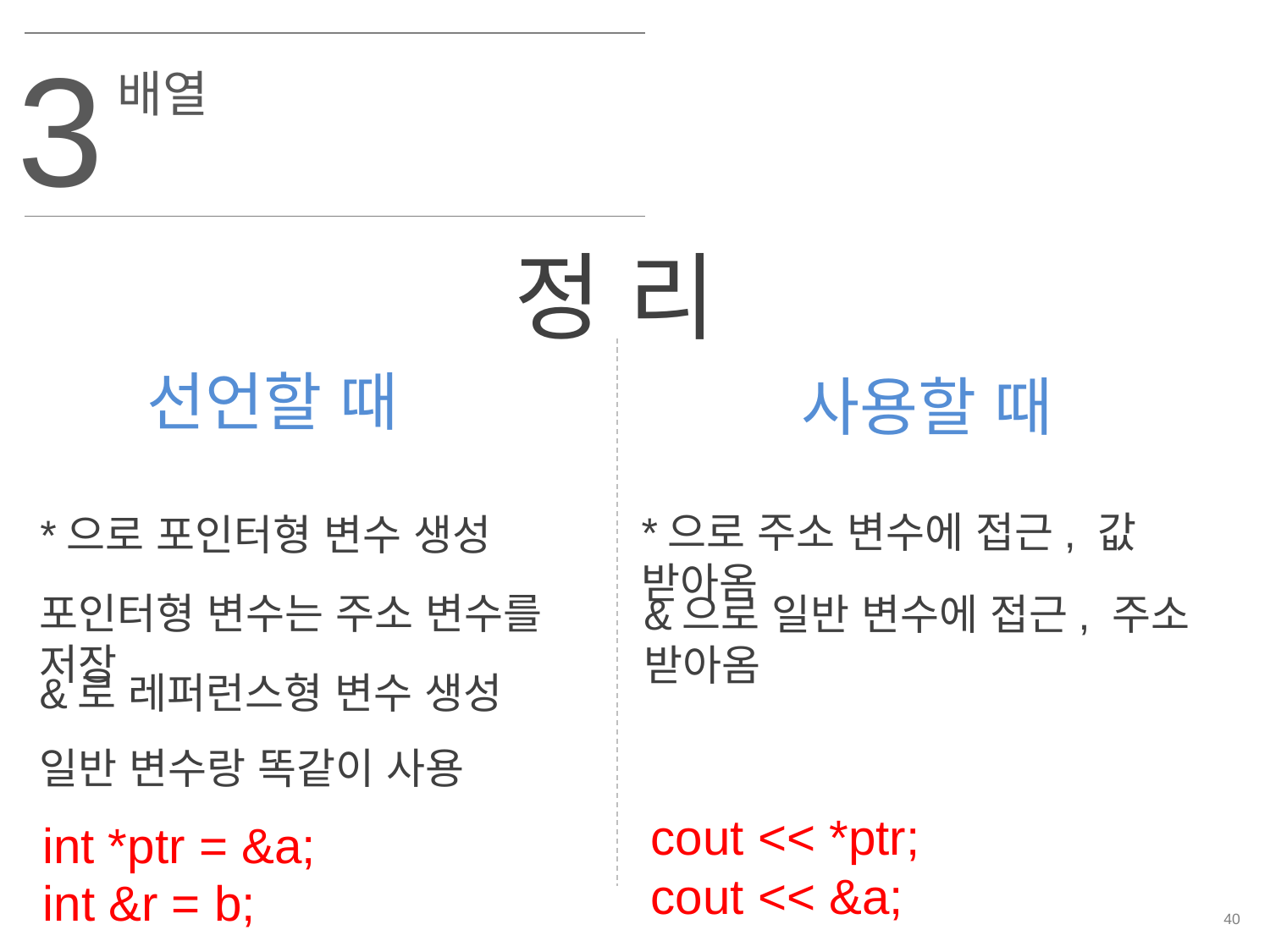

3
배열
정 리
선언할 때
사용할 때
*으로 주소 변수에 접근, 값 받아옴
*으로 포인터형 변수 생성
포인터형 변수는 주소 변수를 저장
&으로 일반 변수에 접근, 주소 받아옴
&로 레퍼런스형 변수 생성
일반 변수랑 똑같이 사용
cout << *ptr;
cout << &a;
int *ptr = &a;
int &r = b;